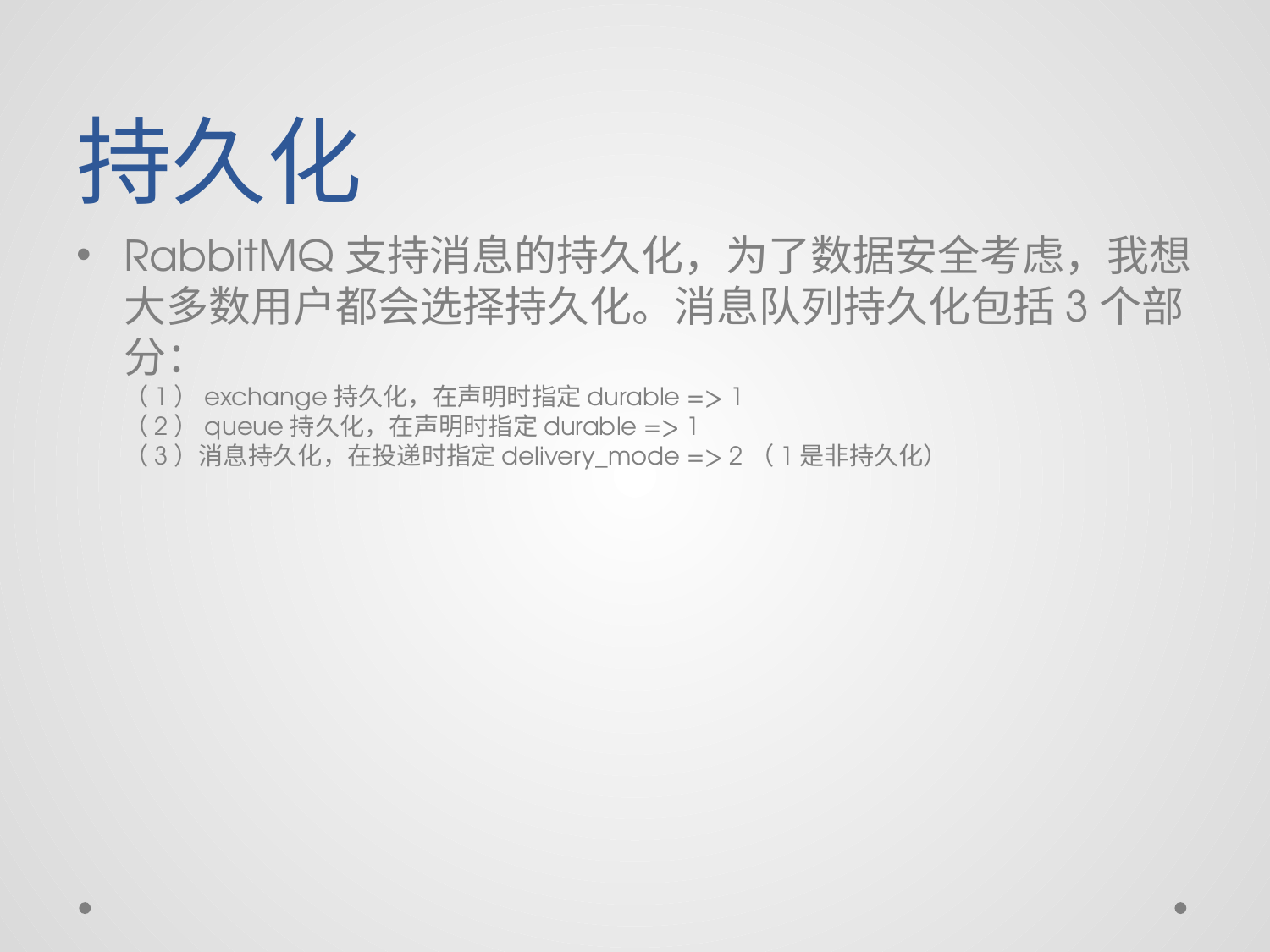

# 持久化
RabbitMQ支持消息的持久化，为了数据安全考虑，我想大多数用户都会选择持久化。消息队列持久化包括3个部分：
（1）exchange持久化，在声明时指定durable => 1
（2）queue持久化，在声明时指定durable => 1
（3）消息持久化，在投递时指定delivery_mode => 2（1是非持久化）